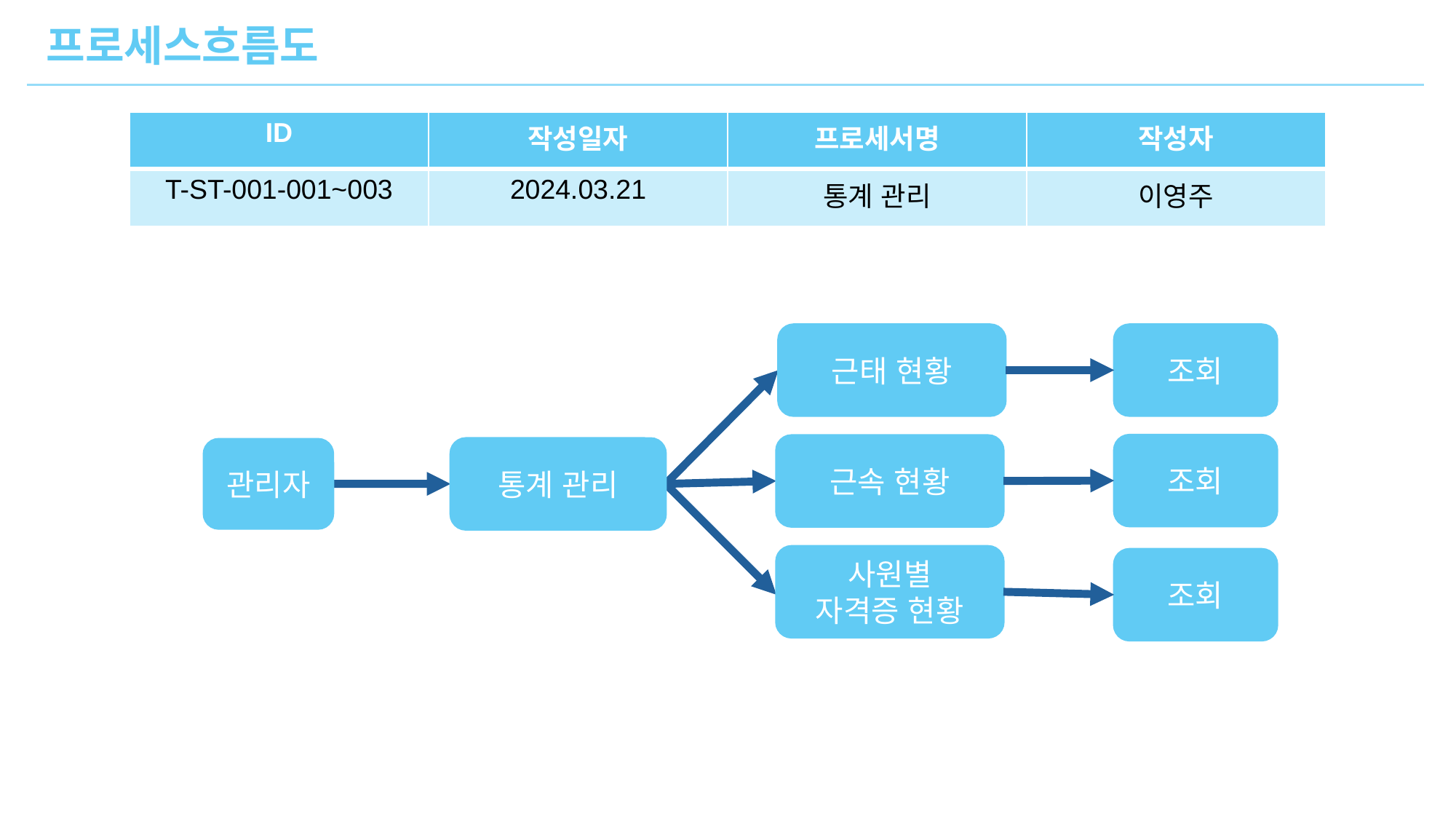

프로세스흐름도
| ID | 작성일자 | 프로세서명 | 작성자 |
| --- | --- | --- | --- |
| T-ST-001-001~003 | 2024.03.21 | 통계 관리 | 이영주 |
근태 현황
조회
조회
근속 현황
통계 관리
관리자
사원별
자격증 현황
조회